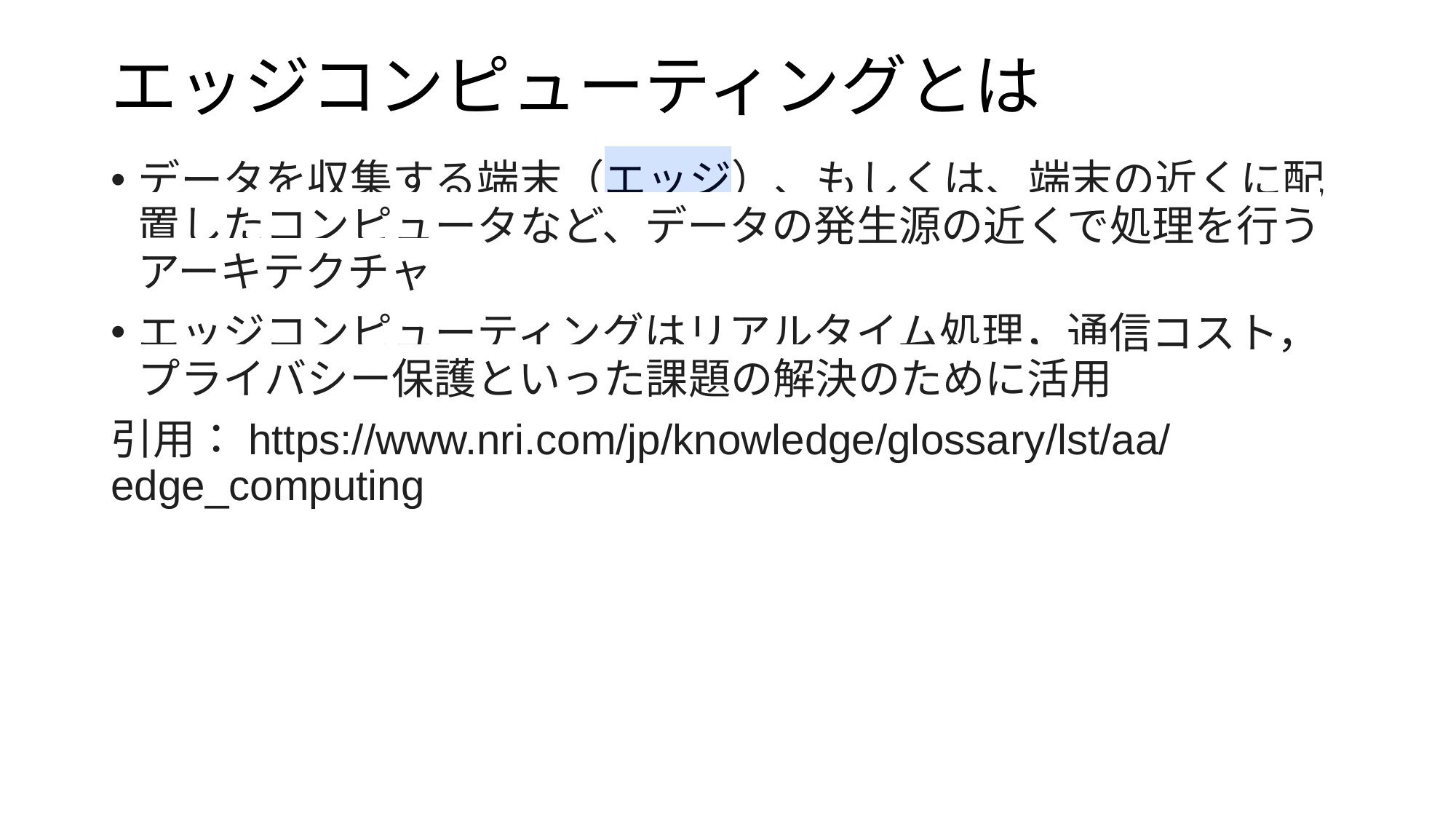

# エッジコンピューティングとは
データを収集する端末（エッジ）、もしくは、端末の近くに配置したコンピュータなど、データの発生源の近くで処理を行うアーキテクチャ
エッジコンピューティングはリアルタイム処理，通信コスト，プライバシー保護といった課題の解決のために活用
引用：https://www.nri.com/jp/knowledge/glossary/lst/aa/edge_computing